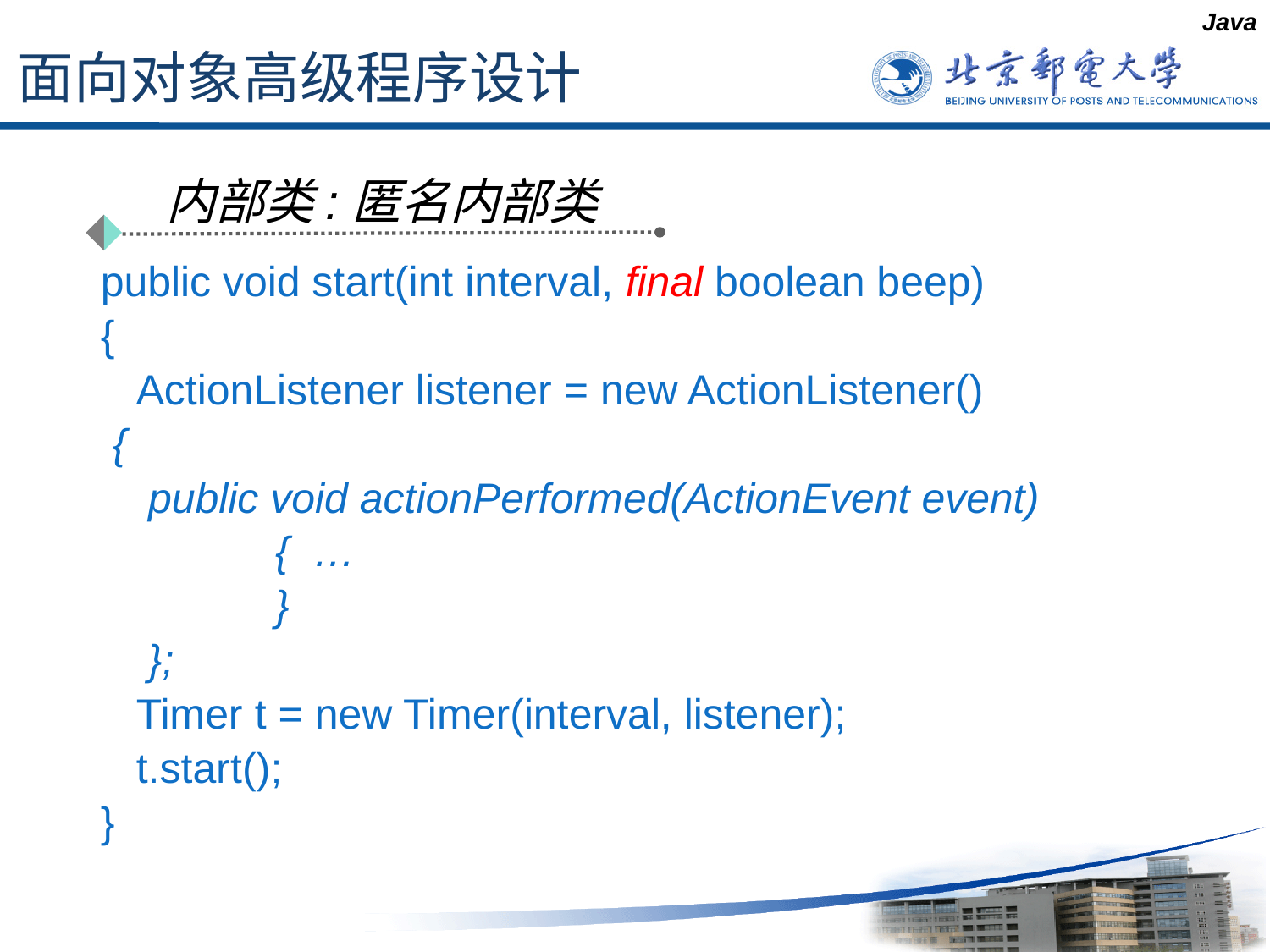

Java
# 面向对象高级程序设计

内部类:匿名内部类

public void start(int interval, final boolean beep)
{
   ActionListener listener = new ActionListener()
 {
	public void actionPerformed(ActionEvent event)
		{  …
		}
    };
   Timer t = new Timer(interval, listener);
   t.start();
}